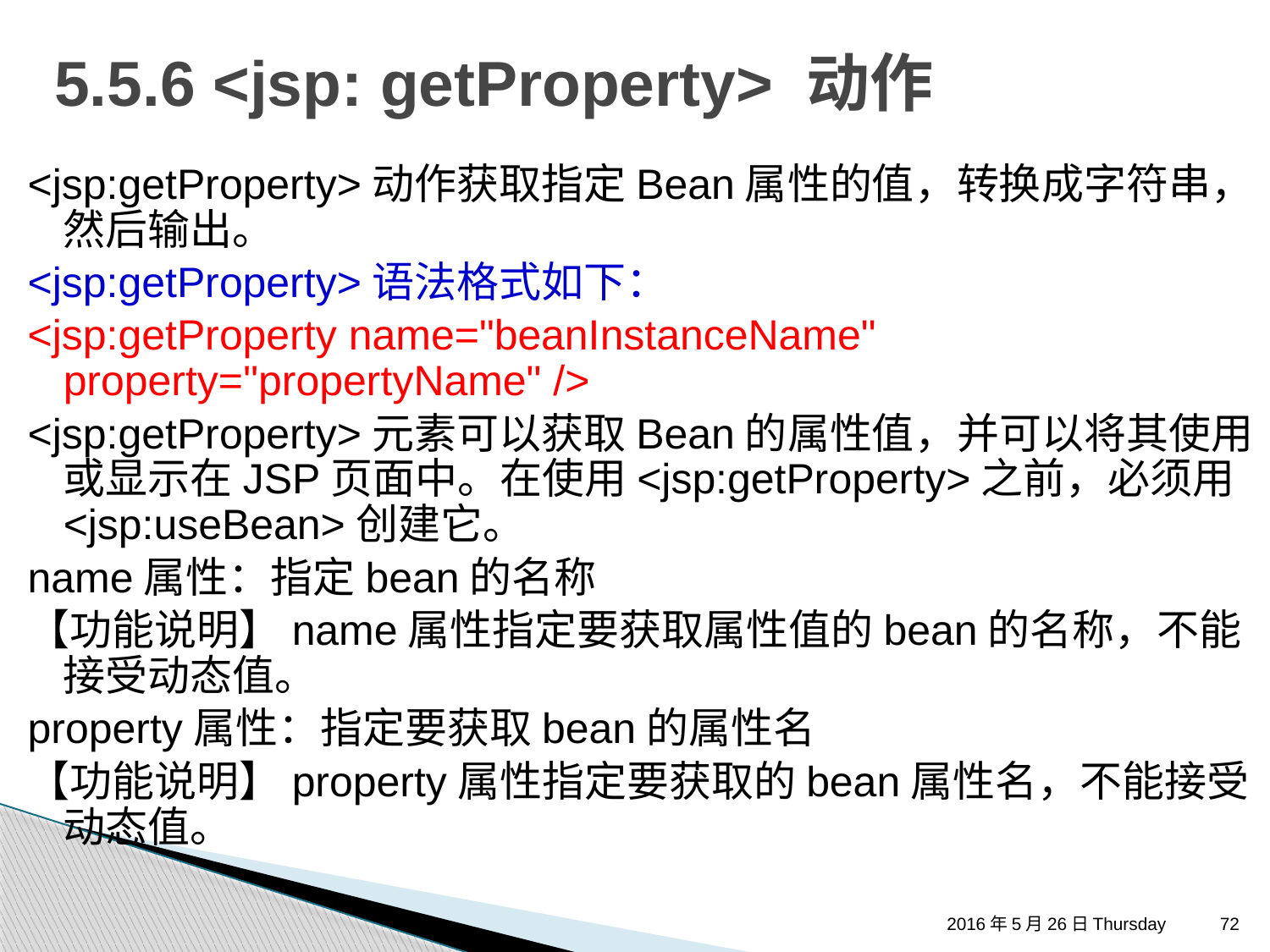

# 5.5.6 <jsp: getProperty> 动作
<jsp:getProperty>动作获取指定Bean属性的值，转换成字符串，然后输出。
<jsp:getProperty>语法格式如下：
<jsp:getProperty name="beanInstanceName" property="propertyName" />
<jsp:getProperty>元素可以获取Bean的属性值，并可以将其使用或显示在JSP页面中。在使用<jsp:getProperty>之前，必须用<jsp:useBean>创建它。
name属性：指定bean的名称
【功能说明】name属性指定要获取属性值的bean的名称，不能接受动态值。
property属性：指定要获取bean的属性名
【功能说明】property属性指定要获取的bean属性名，不能接受动态值。
2016年5月26日Thursday
72